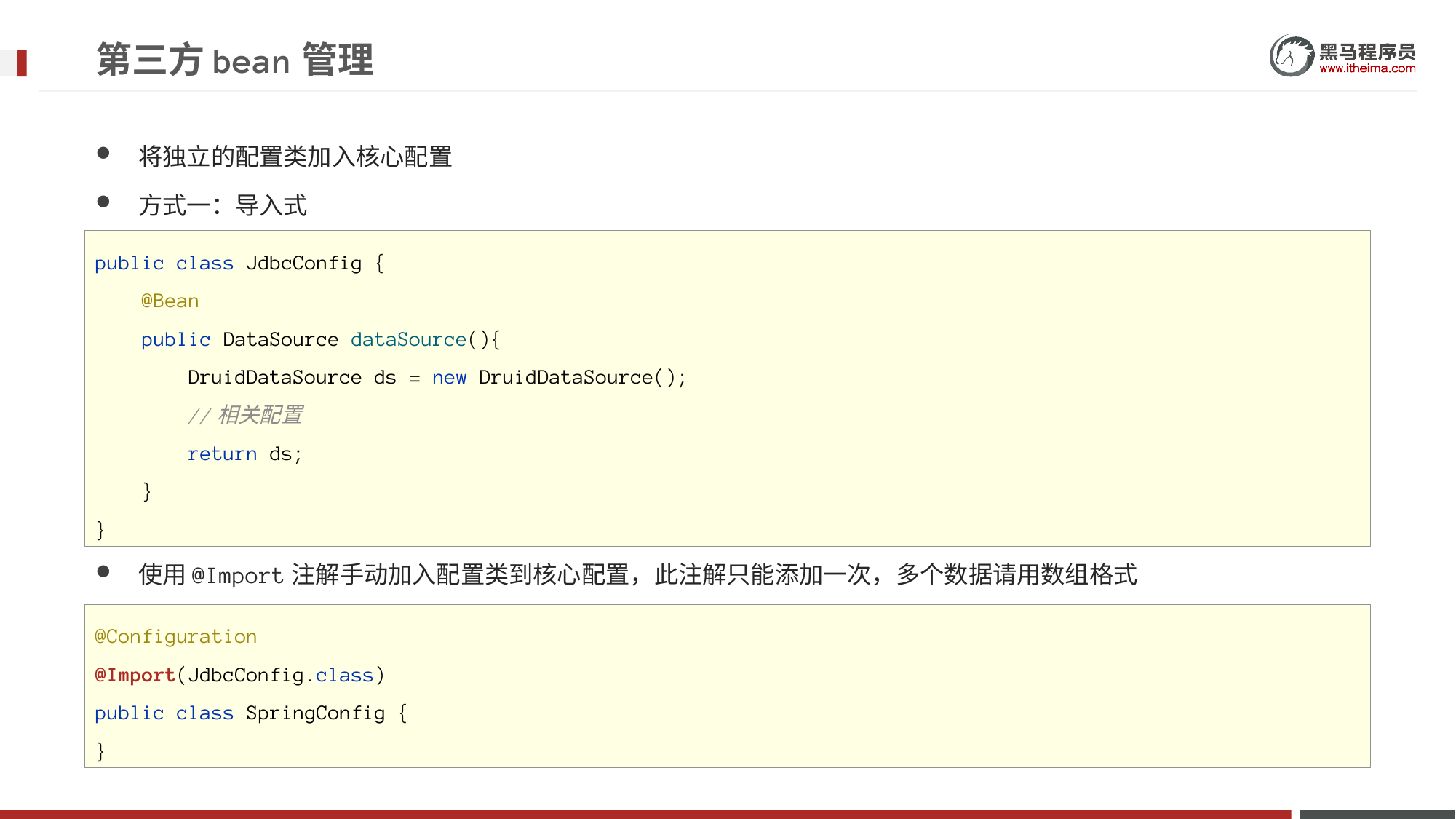

第三方bean管理
将独立的配置类加入核心配置
方式一：导入式

使用@Import注解手动加入配置类到核心配置，此注解只能添加一次，多个数据请用数组格式
public class JdbcConfig {
    @Bean
    public DataSource dataSource(){
        DruidDataSource ds = new DruidDataSource();
        //相关配置
        return ds;
    }
}
@Configuration
@Import(JdbcConfig.class)
public class SpringConfig {
}